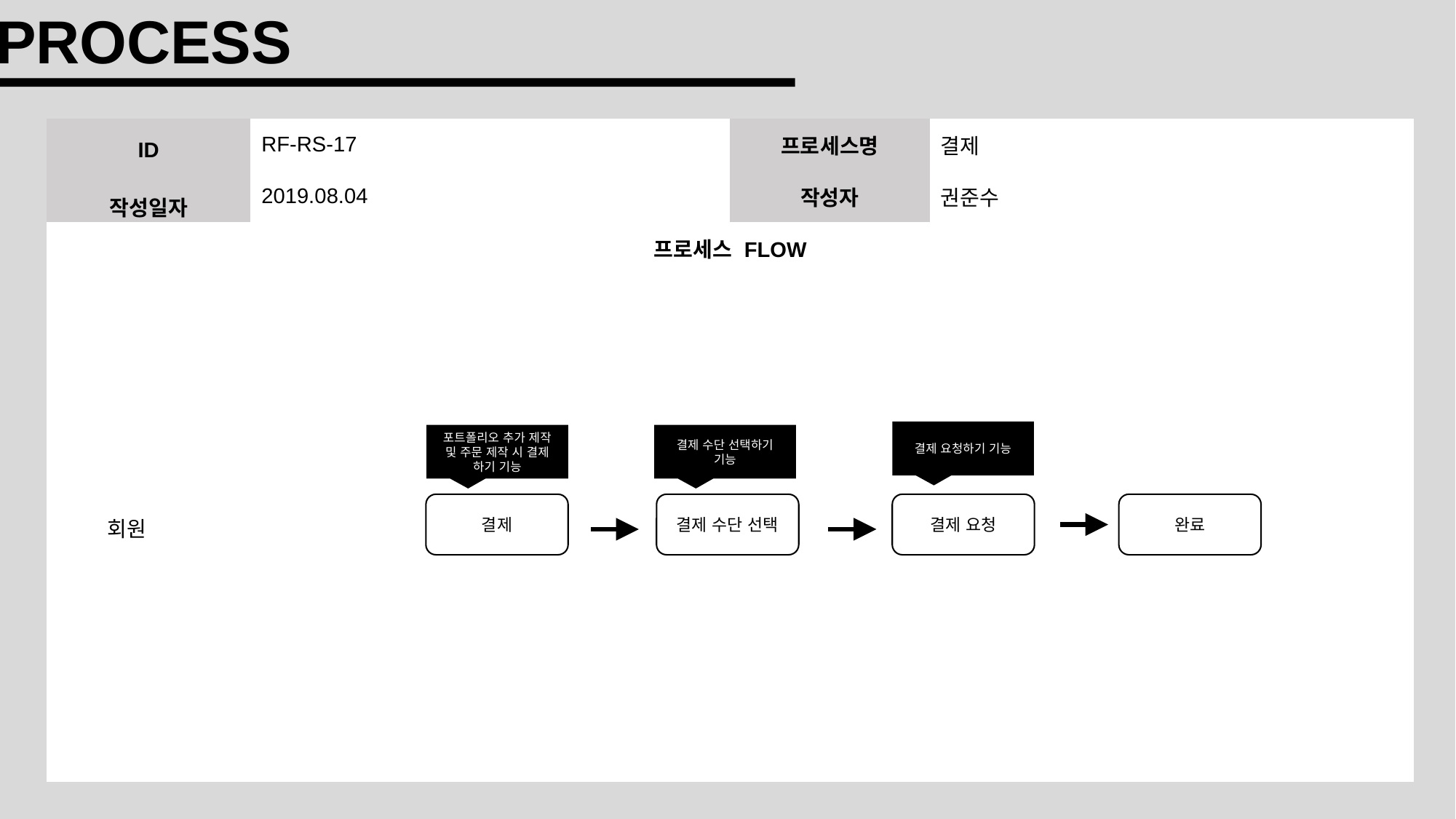

PROCESS

| ID |  | RF-RS-17 | 프로세스명 | 결제 |
| --- | --- | --- | --- | --- |
| 작성일자 |  | 2019.08.04 | 작성자 | 권준수 |
| 프로세스 FLOW |  |  |  |  |
| 회원 |  |  |  |  |
결제 요청하기 기능
결제 수단 선택하기 기능
포트폴리오 추가 제작 및 주문 제작 시 결제 하기 기능
결제
결제 수단 선택
결제 요청
완료